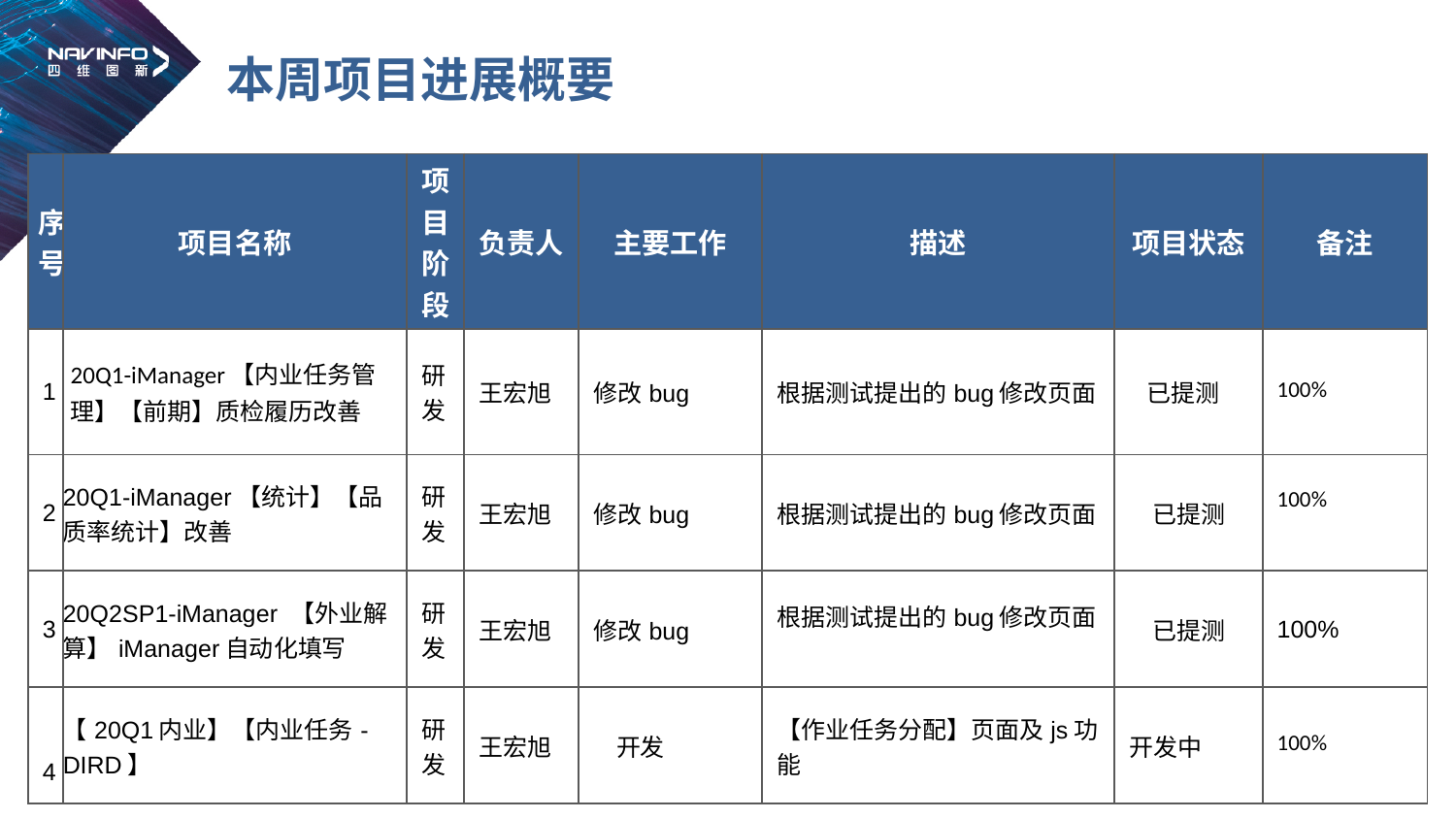

# 本周项目进展概要
| 序号 | 项目名称 | 项目阶段 | 负责人 | 主要工作 | 描述 | 项目状态 | 备注 |
| --- | --- | --- | --- | --- | --- | --- | --- |
| 1 | 20Q1-iManager【内业任务管理】【前期】质检履历改善 | 研发 | 王宏旭 | 修改bug | 根据测试提出的bug修改页面 | 已提测 | 100% |
| 2 | 20Q1-iManager【统计】【品质率统计】改善 | 研发 | 王宏旭 | 修改bug | 根据测试提出的bug修改页面 | 已提测 | 100% |
| 3 | 20Q2SP1-iManager 【外业解算】iManager自动化填写 | 研发 | 王宏旭 | 修改bug | 根据测试提出的bug修改页面 | 已提测 | 100% |
| 4 | 【20Q1内业】【内业任务-DIRD】 | 研发 | 王宏旭 | 开发 | 【作业任务分配】页面及js功能 | 开发中 | 100% |